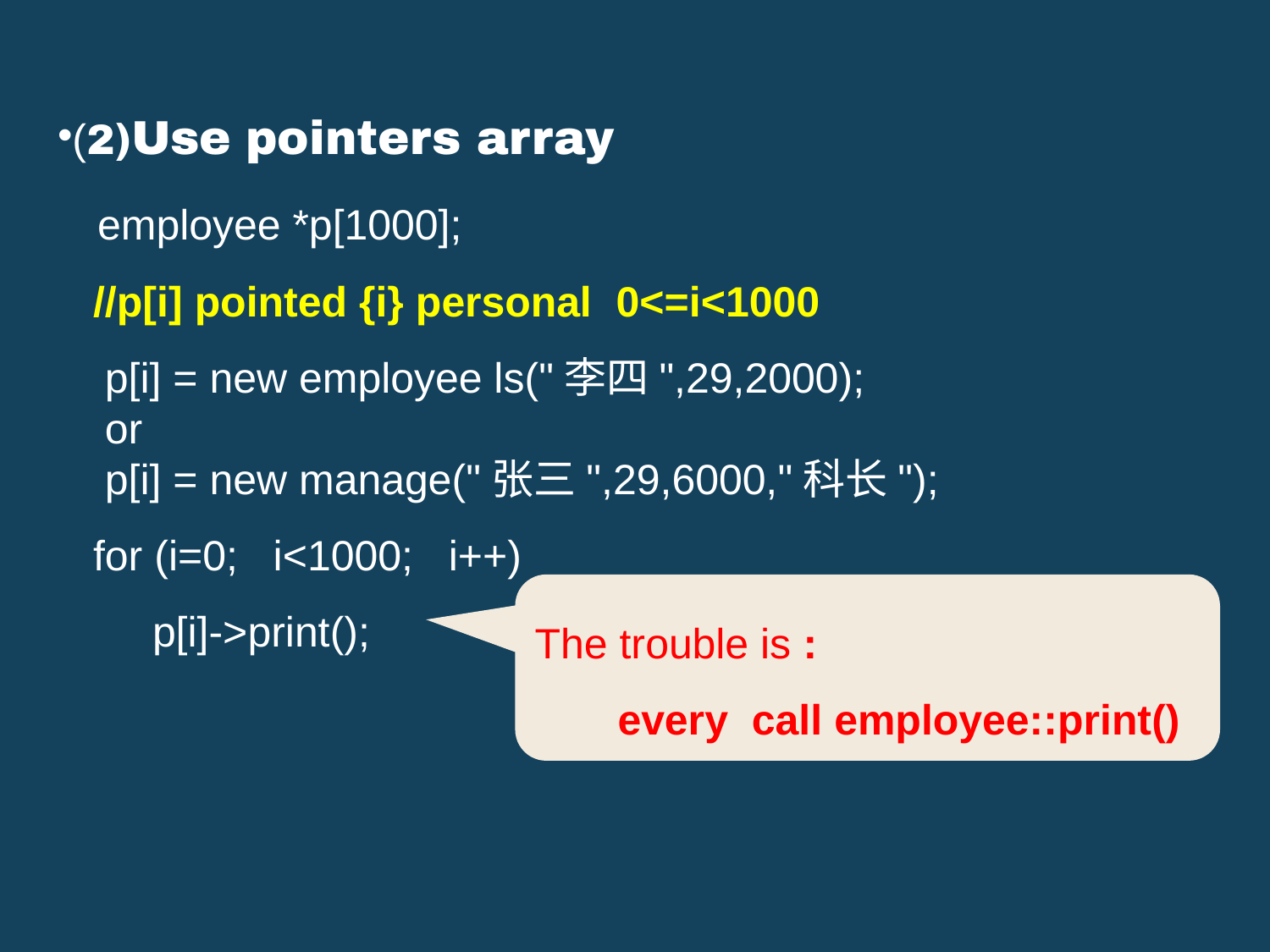

(2)Use pointers array
   employee *p[1000];
   //p[i] pointed {i} personal  0<=i<1000
    p[i] = new employee ls("李四",29,2000);
    or
    p[i] = new manage("张三",29,6000,"科长");
   for (i=0;   i<1000;   i++)
        p[i]->print();
The trouble is :
       every  call employee::print()